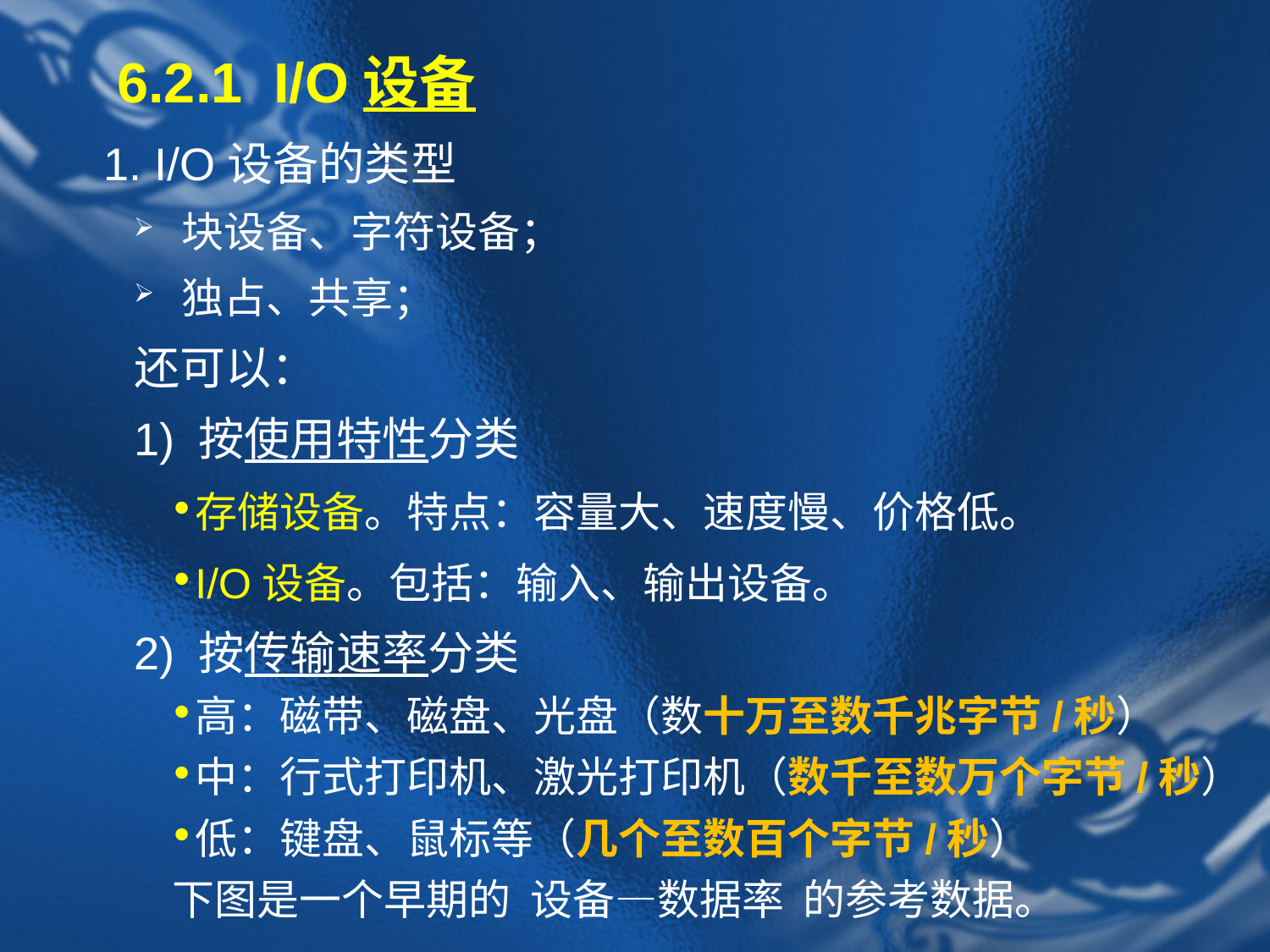

# 6.2.1  I/O设备
　1. I/O设备的类型
块设备、字符设备；
独占、共享；
还可以：
1) 按使用特性分类
存储设备。特点：容量大、速度慢、价格低。
I/O设备。包括：输入、输出设备。
2) 按传输速率分类
高：磁带、磁盘、光盘（数十万至数千兆字节/秒）
中：行式打印机、激光打印机（数千至数万个字节/秒）
低：键盘、鼠标等（几个至数百个字节/秒）
   下图是一个早期的  设备—数据率  的参考数据。